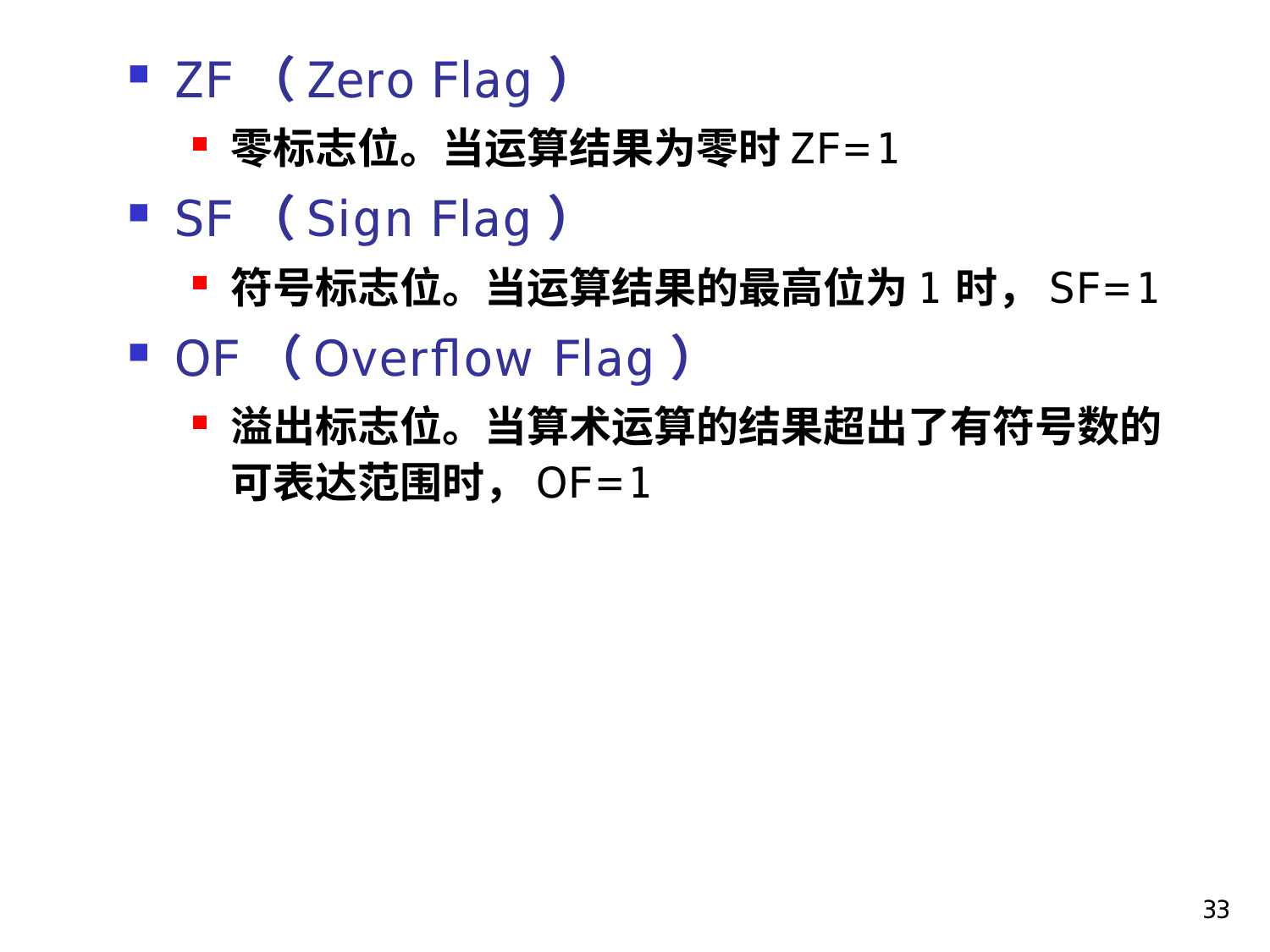

ZF（Zero Flag）
零标志位。当运算结果为零时ZF=1
SF（Sign Flag）
符号标志位。当运算结果的最高位为1时，SF=1
OF（Overflow Flag）
溢出标志位。当算术运算的结果超出了有符号数的可表达范围时，OF=1

33